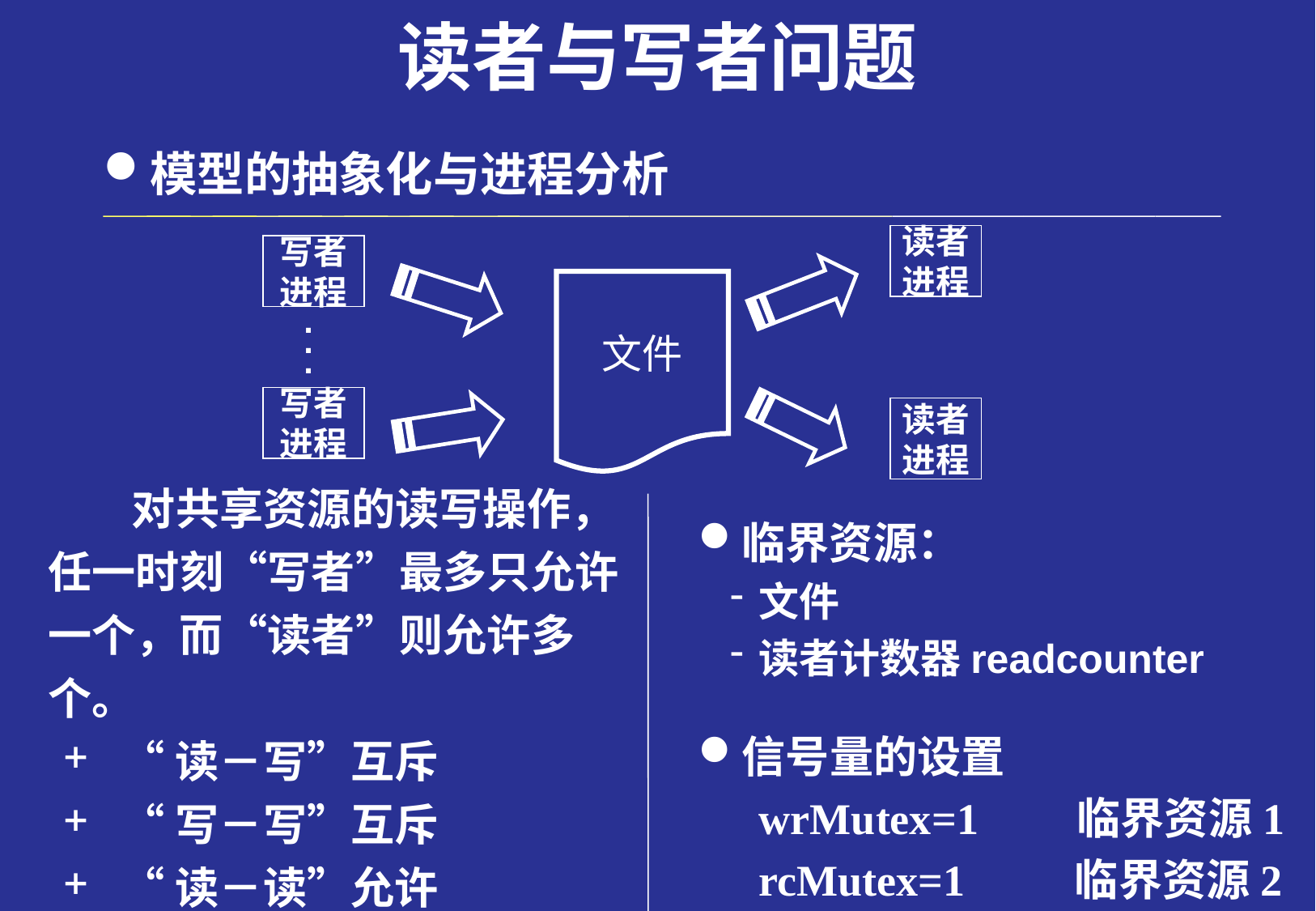

# 读者与写者问题
模型的抽象化与进程分析
读者
进程
写者
进程

文件
.
.
.
写者
进程

读者
进程
            对共享资源的读写操作，任一时刻“写者”最多只允许一个，而“读者”则允许多个。
  “读－写”互斥
  “写－写”互斥
  “读－读”允许

临界资源：
文件
读者计数器readcounter
信号量的设置
wrMutex=1        临界资源1
rcMutex=1         临界资源2